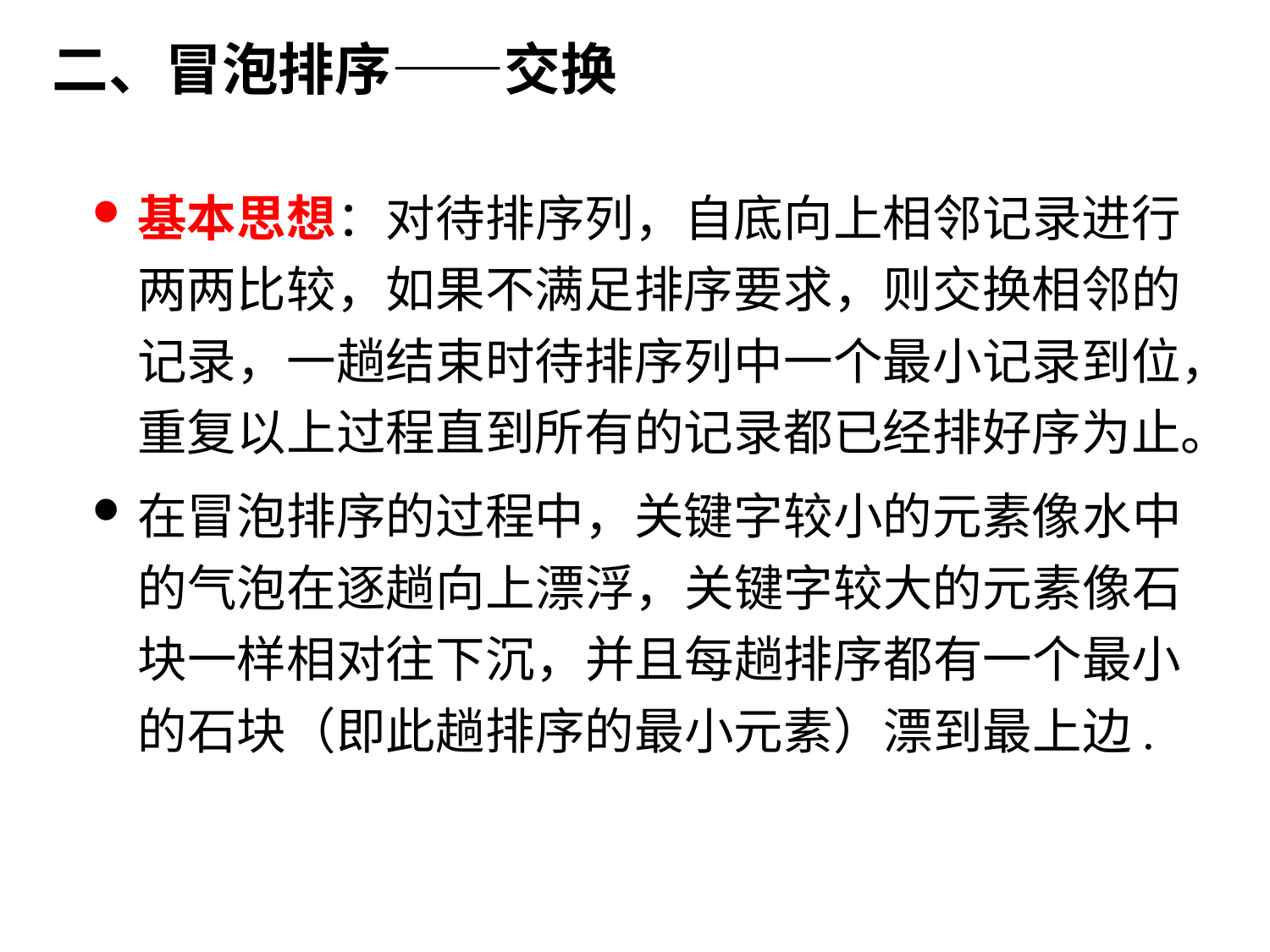

# 二、冒泡排序——交换
基本思想：对待排序列，自底向上相邻记录进行两两比较，如果不满足排序要求，则交换相邻的记录，一趟结束时待排序列中一个最小记录到位，重复以上过程直到所有的记录都已经排好序为止。
在冒泡排序的过程中，关键字较小的元素像水中的气泡在逐趟向上漂浮，关键字较大的元素像石块一样相对往下沉，并且每趟排序都有一个最小的石块（即此趟排序的最小元素）漂到最上边.